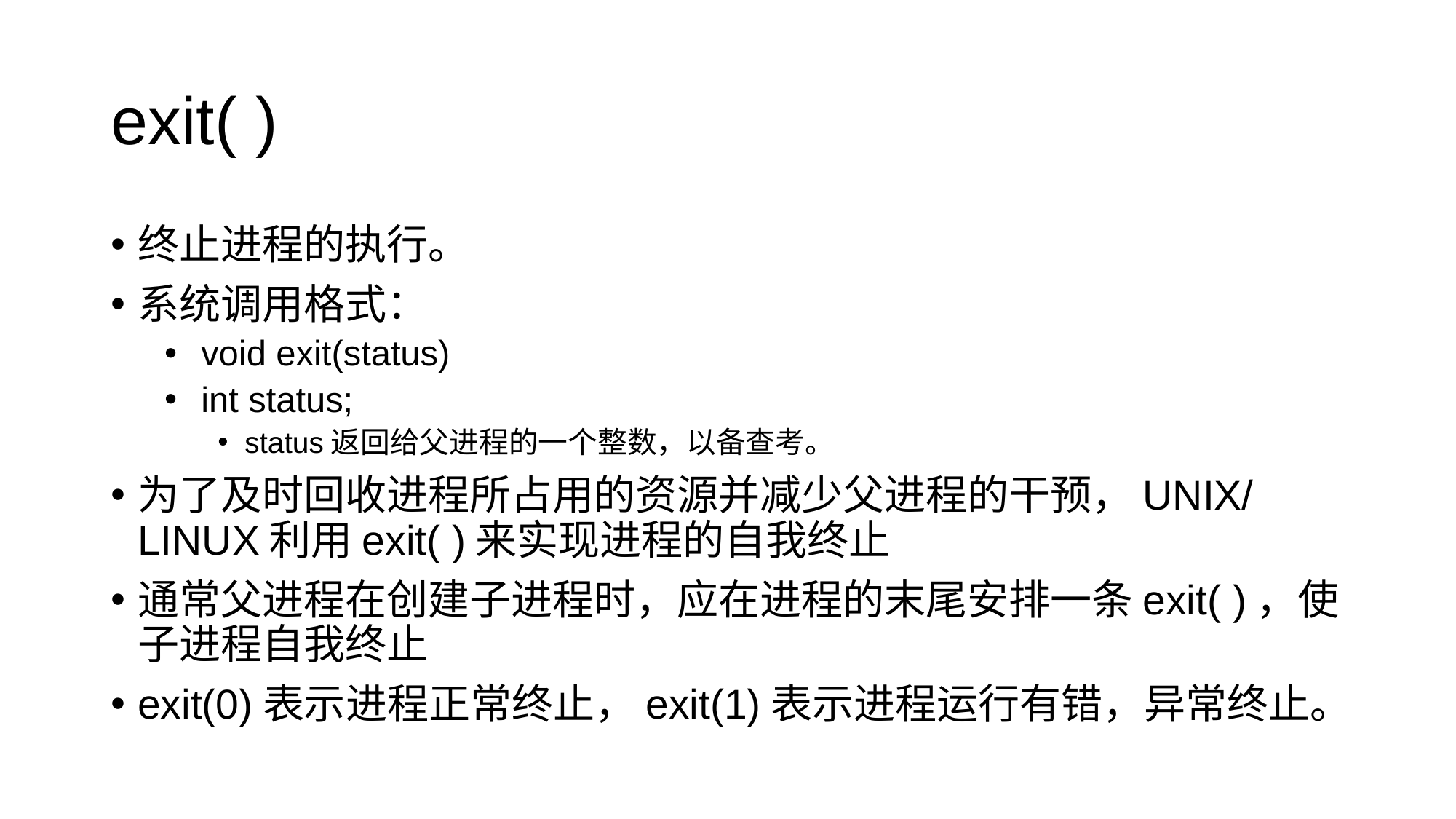

# exit( )
终止进程的执行。
系统调用格式：
 void exit(status)
 int status;
status返回给父进程的一个整数，以备查考。
为了及时回收进程所占用的资源并减少父进程的干预，UNIX/LINUX利用exit( )来实现进程的自我终止
通常父进程在创建子进程时，应在进程的末尾安排一条exit( )，使子进程自我终止
exit(0)表示进程正常终止，exit(1)表示进程运行有错，异常终止。